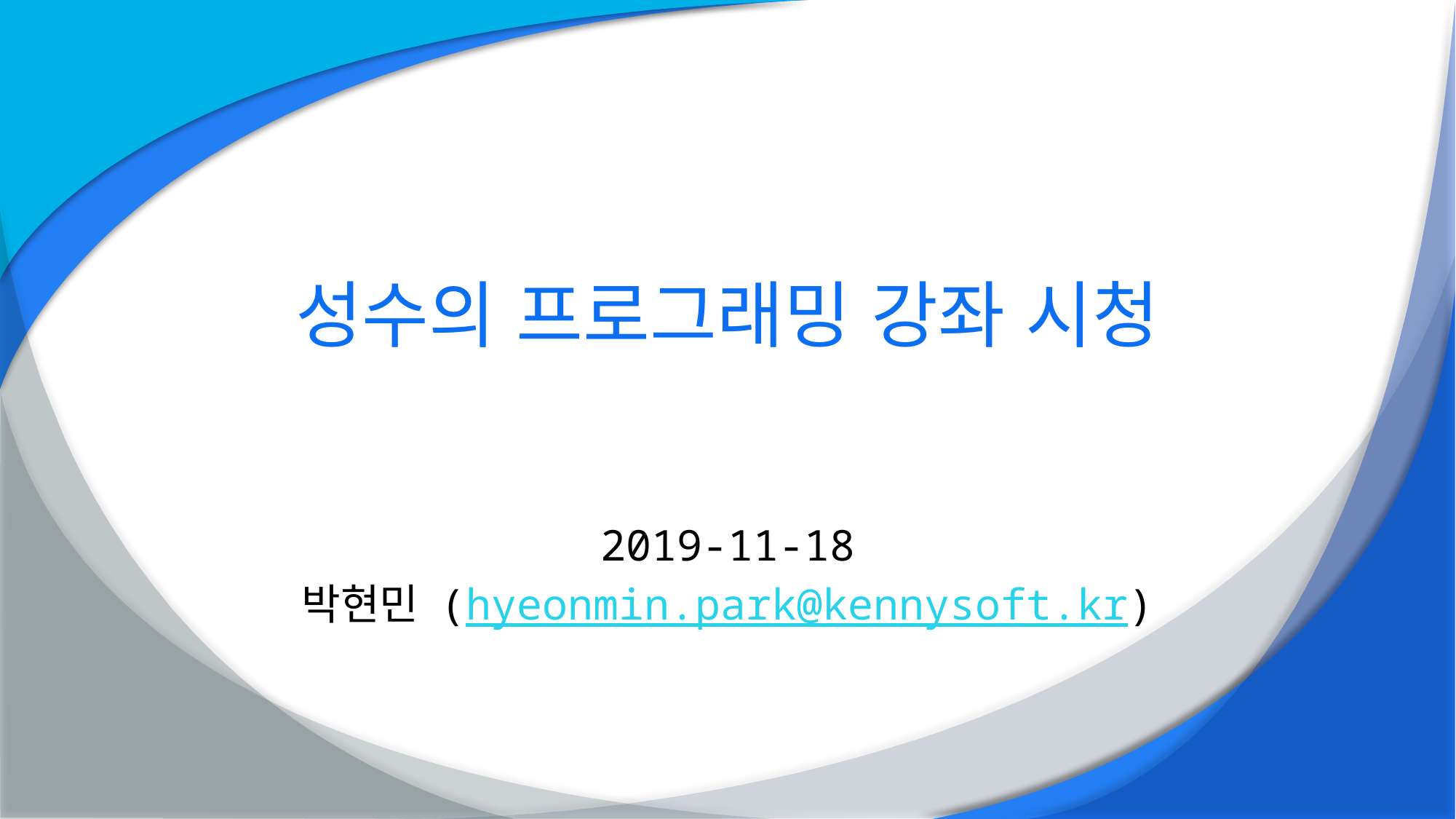

# 성수의 프로그래밍 강좌 시청
2019-11-18
박현민 (hyeonmin.park@kennysoft.kr)